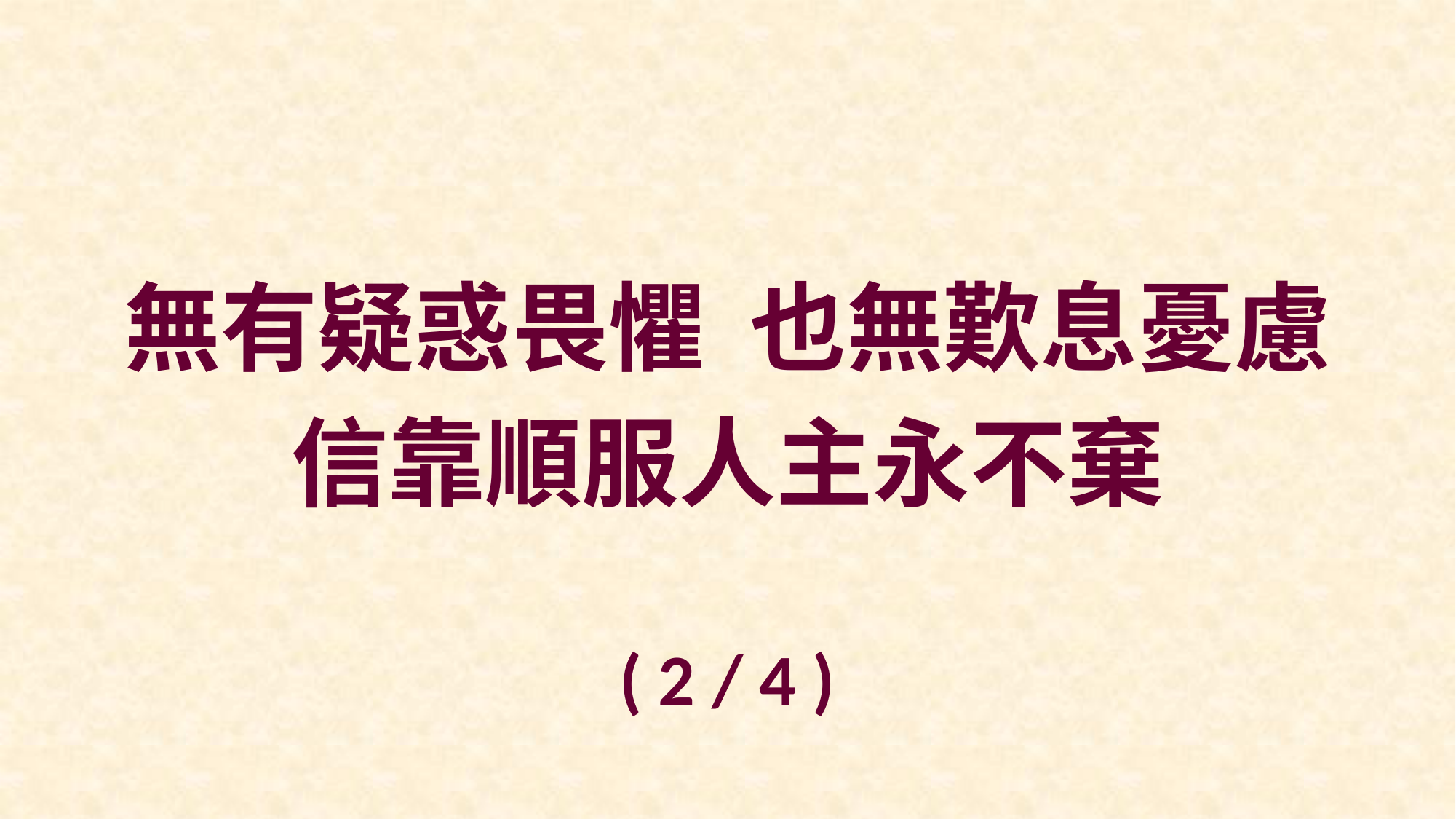

無有疑惑畏懼  也無歎息憂慮
信靠順服人主永不棄
( 2 / 4 )